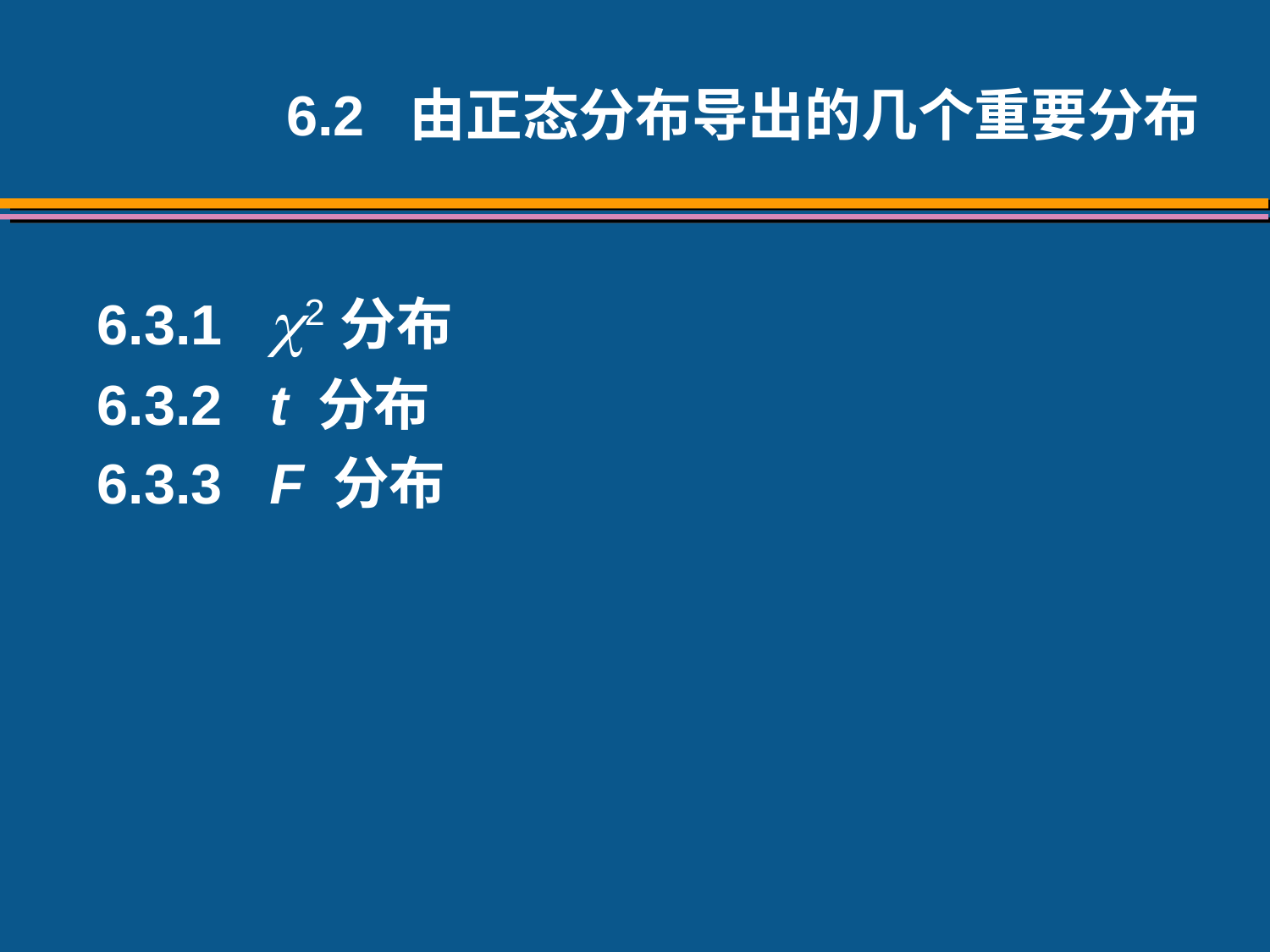

6.2  由正态分布导出的几个重要分布
6.3.1   χ2分布
6.3.2   t 分布
6.3.3   F 分布